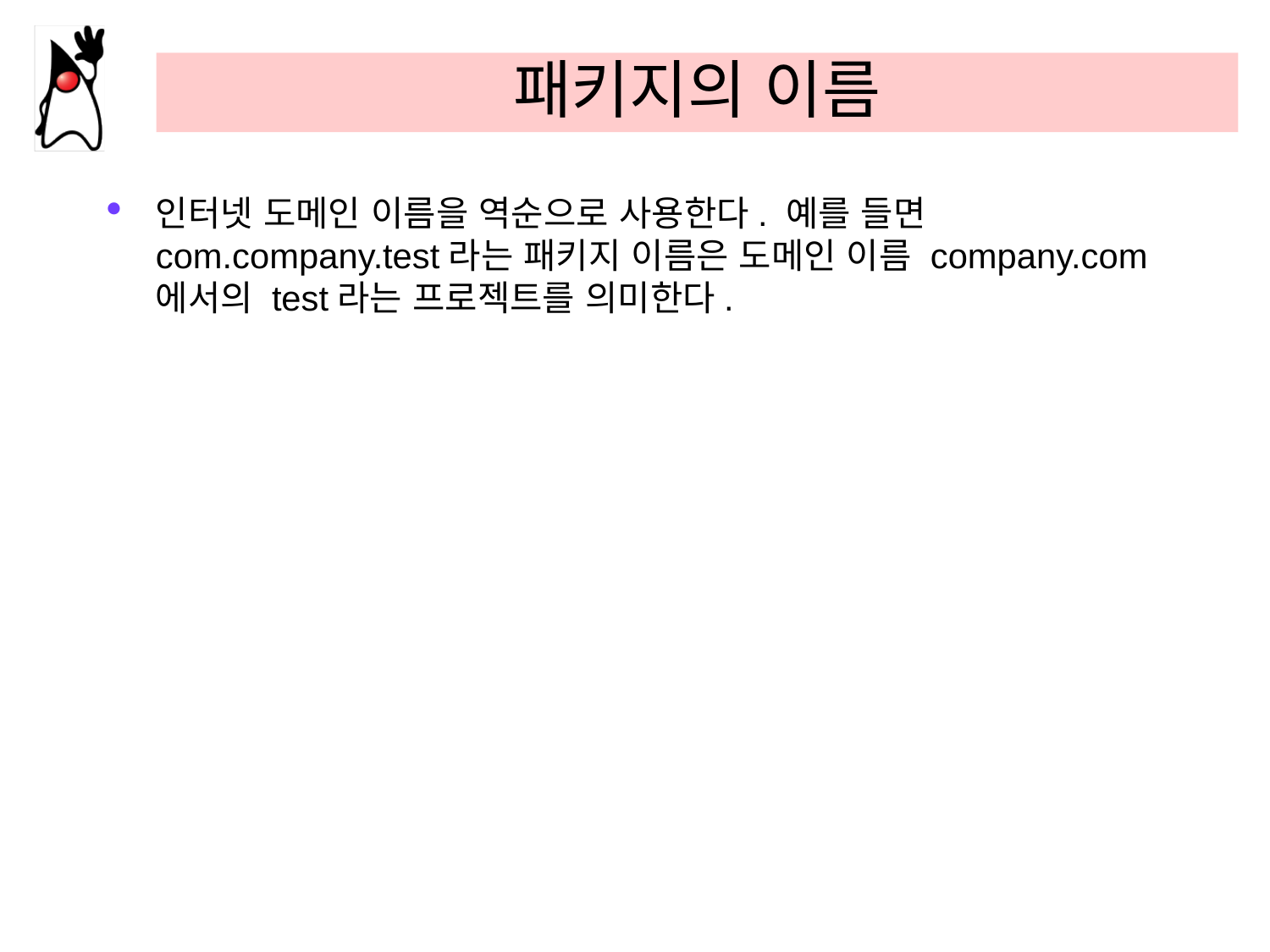

# 패키지의 이름
인터넷 도메인 이름을 역순으로 사용한다. 예를 들면 com.company.test라는 패키지 이름은 도메인 이름 company.com에서의 test라는 프로젝트를 의미한다.